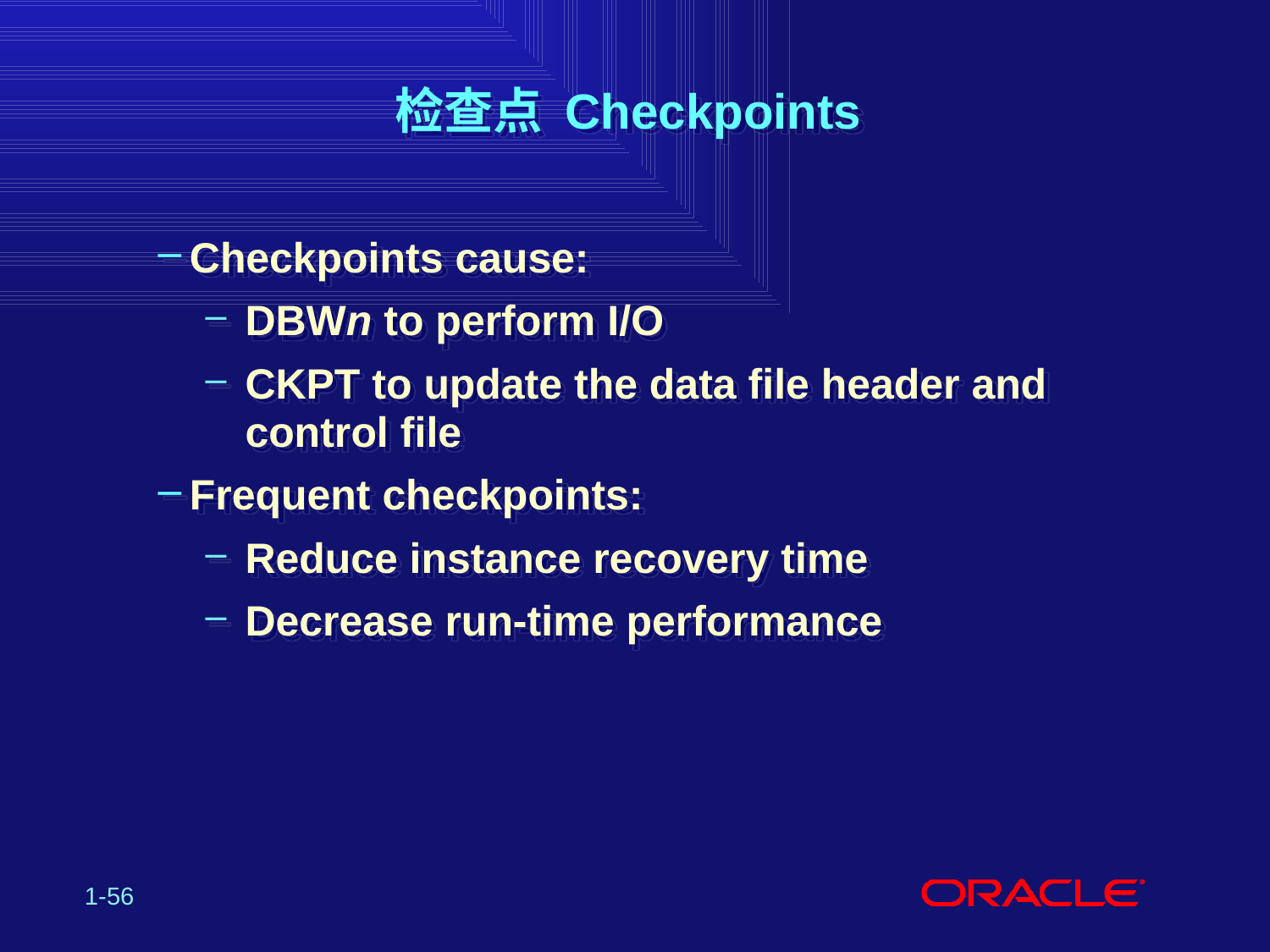

# 检查点 Checkpoints
Checkpoints cause:
DBWn to perform I/O
CKPT to update the data file header and control file
Frequent checkpoints:
Reduce instance recovery time
Decrease run-time performance